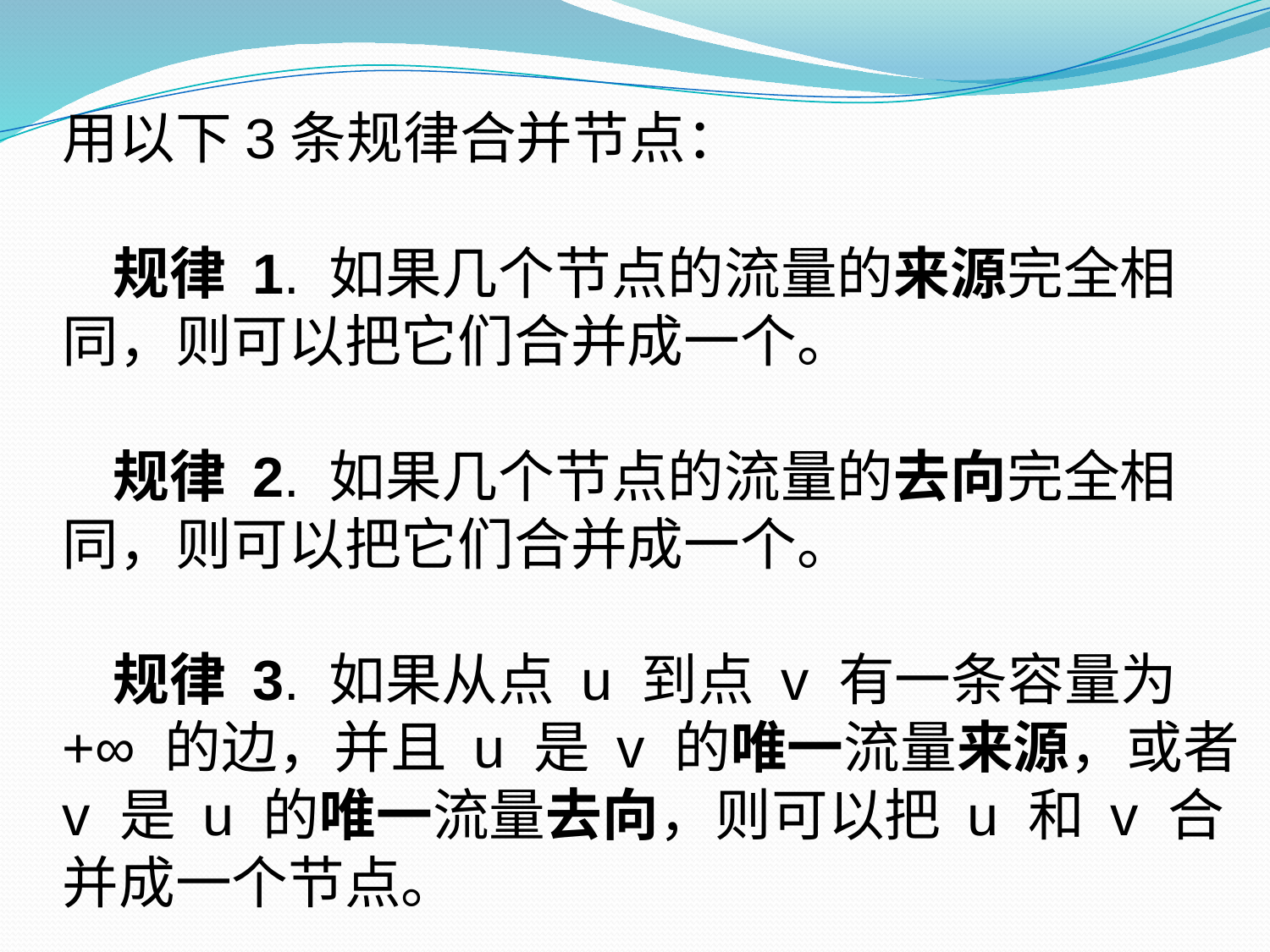

用以下3条规律合并节点：
    规律 1. 如果几个节点的流量的来源完全相同，则可以把它们合并成一个。
    规律 2. 如果几个节点的流量的去向完全相同，则可以把它们合并成一个。
    规律 3. 如果从点 u 到点 v 有一条容量为 +∞ 的边，并且 u 是 v 的唯一流量来源，或者 v 是 u 的唯一流量去向，则可以把 u 和 v 合并成一个节点。